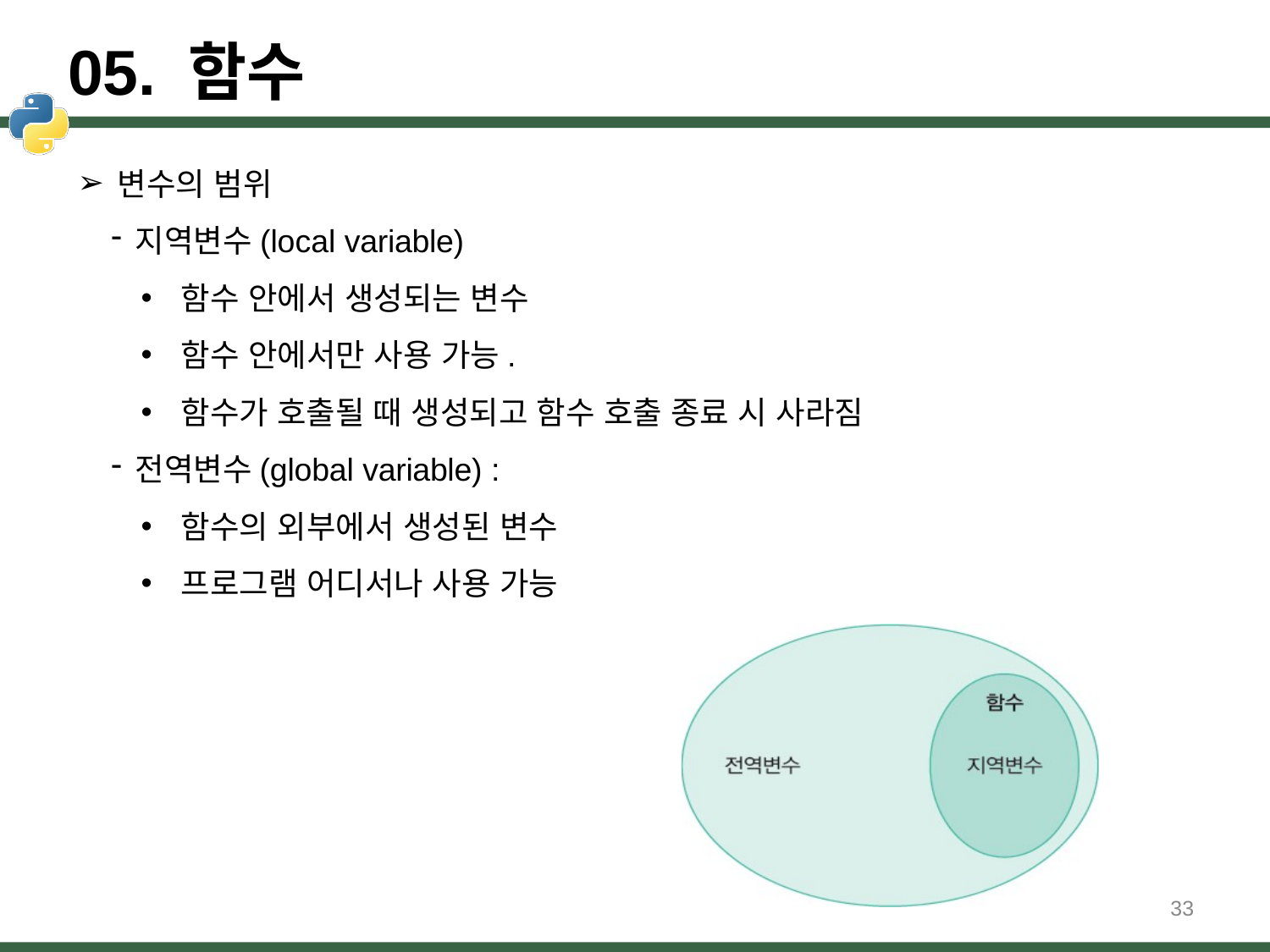

# 05. 함수

변수의 범위
지역변수(local variable)
함수 안에서 생성되는 변수
함수 안에서만 사용 가능.
함수가 호출될 때 생성되고 함수 호출 종료 시 사라짐
전역변수(global variable) :
함수의 외부에서 생성된 변수
프로그램 어디서나 사용 가능

33